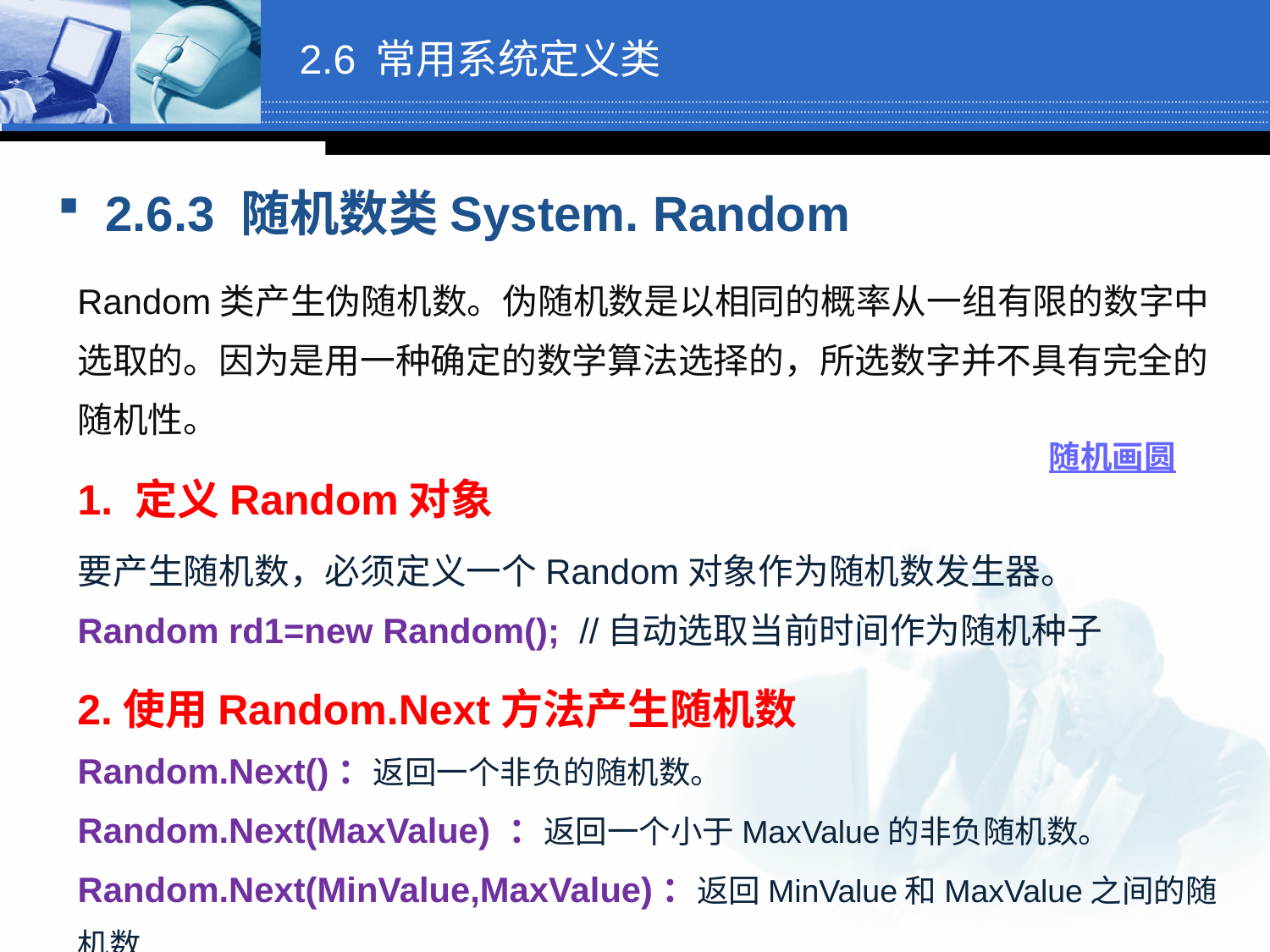

# 2.6 常用系统定义类
2.6.3 随机数类System. Random
Random类产生伪随机数。伪随机数是以相同的概率从一组有限的数字中选取的。因为是用一种确定的数学算法选择的，所选数字并不具有完全的随机性。
随机画圆
1. 定义Random对象
要产生随机数，必须定义一个Random对象作为随机数发生器。
Random rd1=new Random();  //自动选取当前时间作为随机种子
2.使用Random.Next方法产生随机数
Random.Next()：返回一个非负的随机数。
Random.Next(MaxValue) ：返回一个小于MaxValue的非负随机数。
Random.Next(MinValue,MaxValue)：返回MinValue和MaxValue之间的随机数